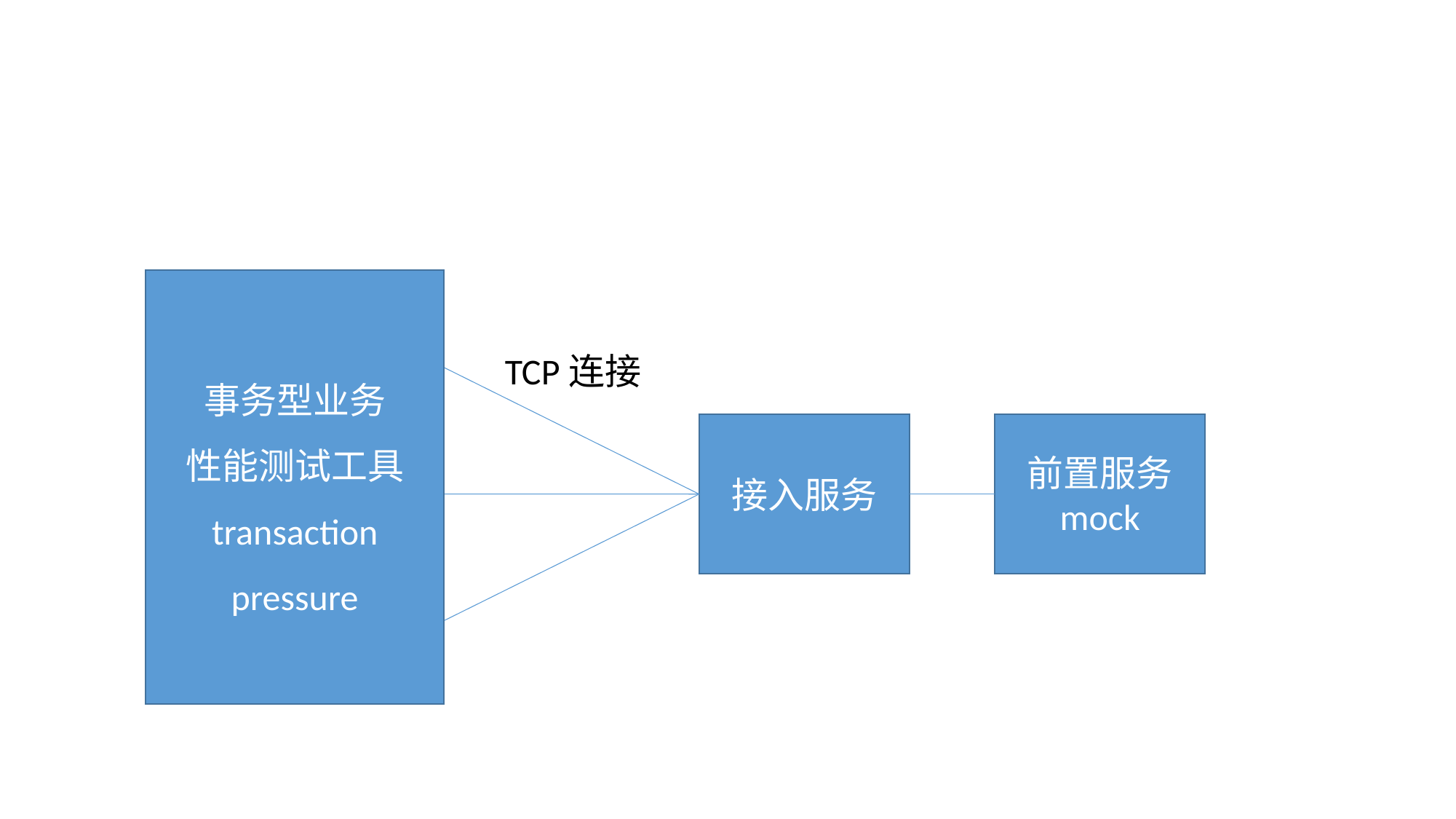

#
事务型业务
性能测试工具
transaction
pressure
client
TCP连接
接入服务
前置服务
mock
client
client